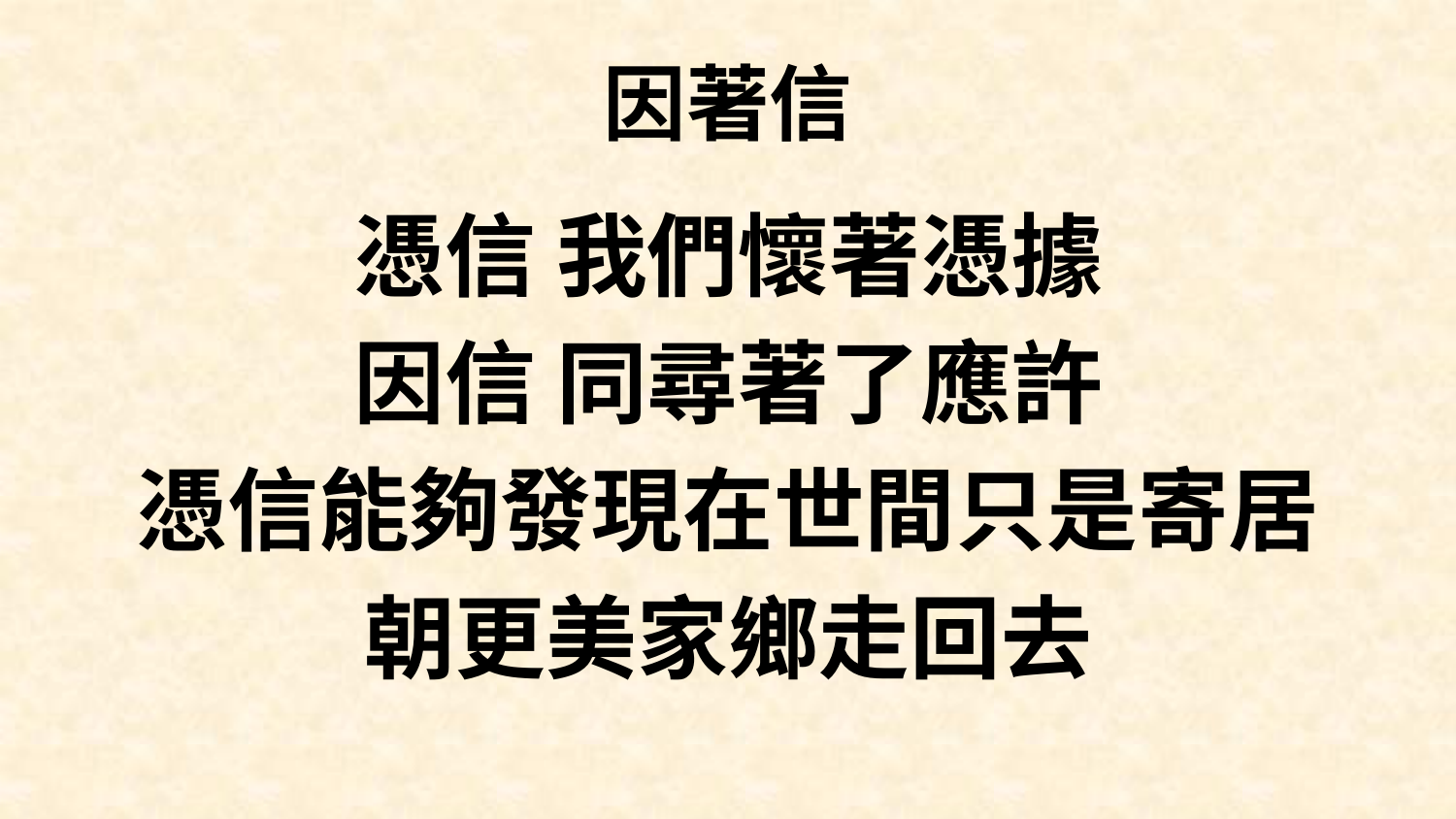

# 因著信
憑信 我們懷著憑據
因信 同尋著了應許
憑信能夠發現在世間只是寄居
朝更美家鄉走回去